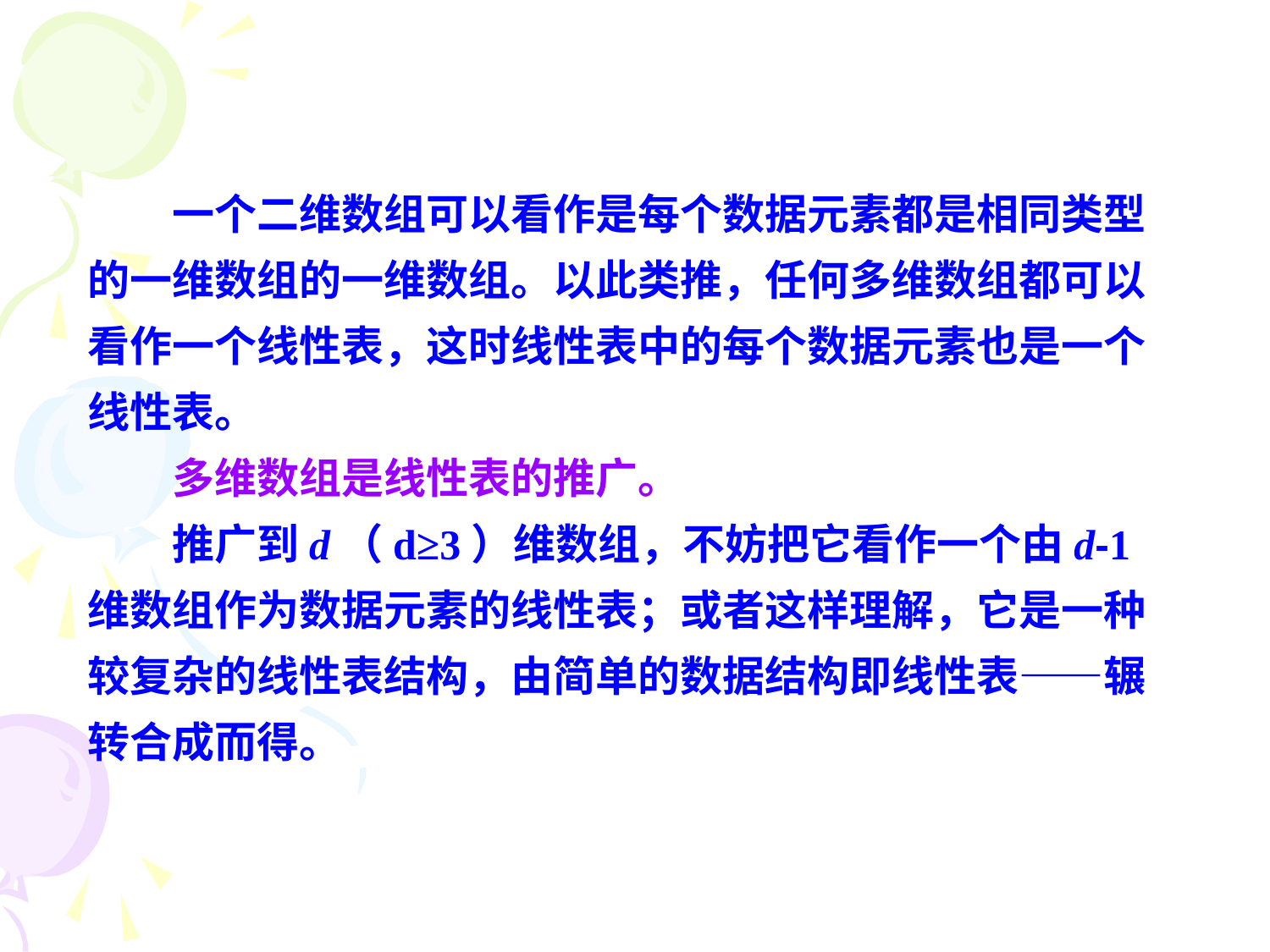

一个二维数组可以看作是每个数据元素都是相同类型的一维数组的一维数组。以此类推，任何多维数组都可以看作一个线性表，这时线性表中的每个数据元素也是一个线性表。
　　多维数组是线性表的推广。
　　推广到d（d≥3）维数组，不妨把它看作一个由d-1维数组作为数据元素的线性表；或者这样理解，它是一种较复杂的线性表结构，由简单的数据结构即线性表——辗转合成而得。